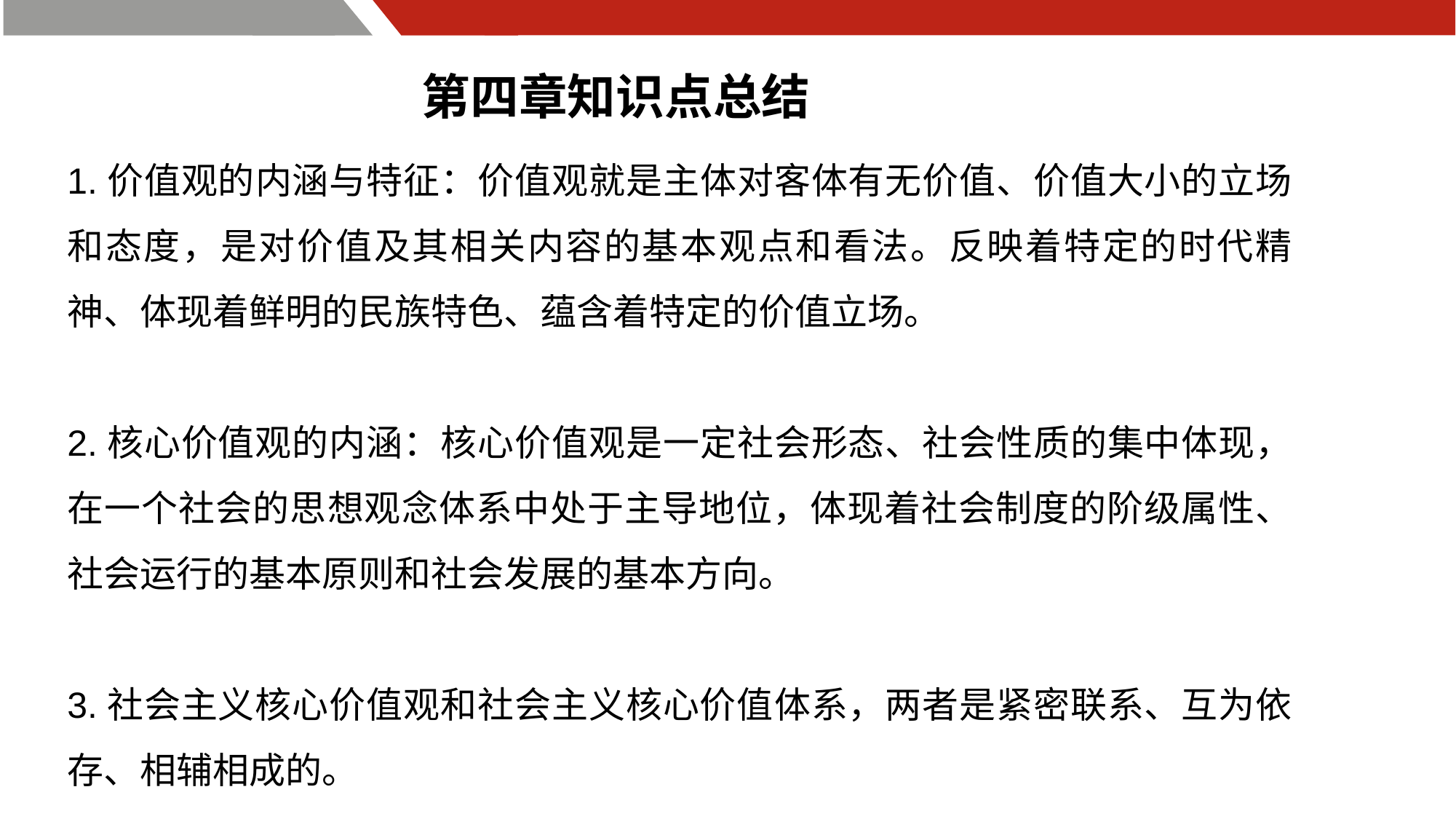

第四章知识点总结
1.价值观的内涵与特征：价值观就是主体对客体有无价值、价值大小的立场和态度，是对价值及其相关内容的基本观点和看法。反映着特定的时代精神、体现着鲜明的民族特色、蕴含着特定的价值立场。

2.核心价值观的内涵：核心价值观是一定社会形态、社会性质的集中体现，在一个社会的思想观念体系中处于主导地位，体现着社会制度的阶级属性、社会运行的基本原则和社会发展的基本方向。

3.社会主义核心价值观和社会主义核心价值体系，两者是紧密联系、互为依存、相辅相成的。